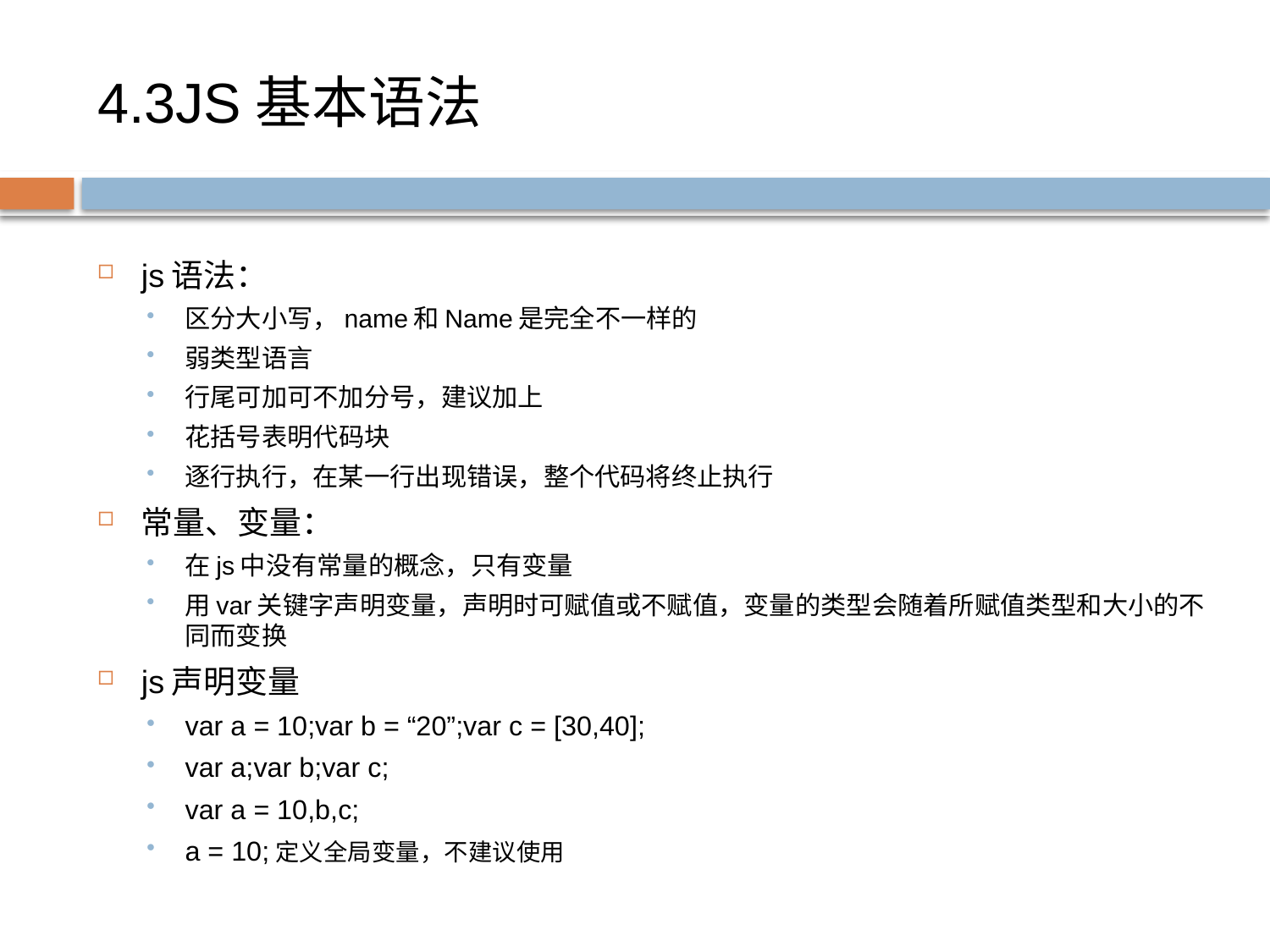

# 4.3JS基本语法
js语法：
区分大小写，name和Name是完全不一样的
弱类型语言
行尾可加可不加分号，建议加上
花括号表明代码块
逐行执行，在某一行出现错误，整个代码将终止执行
常量、变量：
在js中没有常量的概念，只有变量
用var关键字声明变量，声明时可赋值或不赋值，变量的类型会随着所赋值类型和大小的不同而变换
js声明变量
var a = 10;var b = “20”;var c = [30,40];
var a;var b;var c;
var a = 10,b,c;
a = 10;定义全局变量，不建议使用